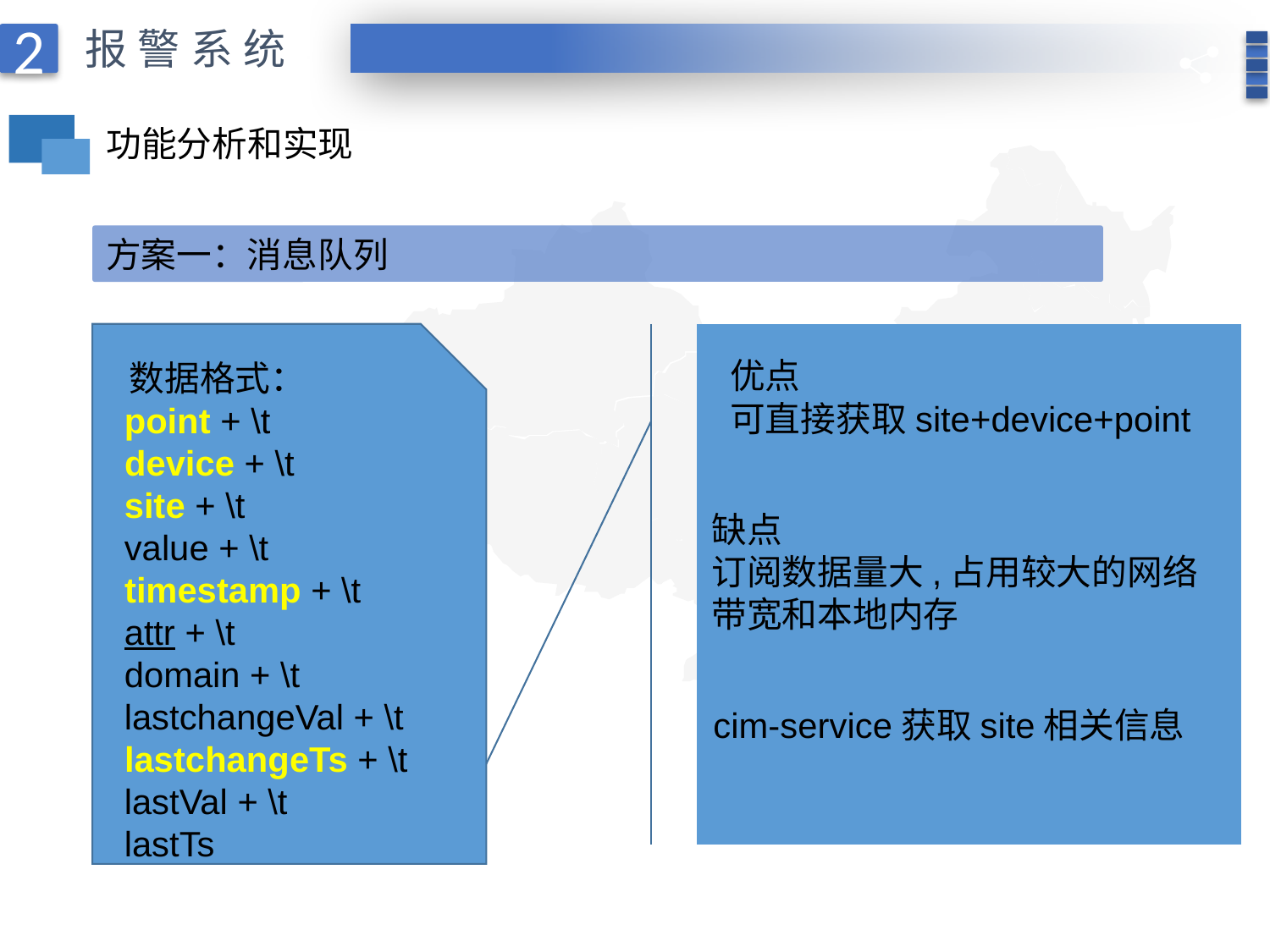

报警系统
2

功能分析和实现
方案一：消息队列
  数据格式：
  point + \t
  device + \t
  site + \t
  value + \t
  timestamp + \t
  attr + \t
  domain + \t
  lastchangeVal + \t
  lastchangeTs + \t
  lastVal + \t
  lastTs

优点
可直接获取site+device+point
缺点
订阅数据量大,占用较大的网络
带宽和本地内存
cim-service获取site相关信息